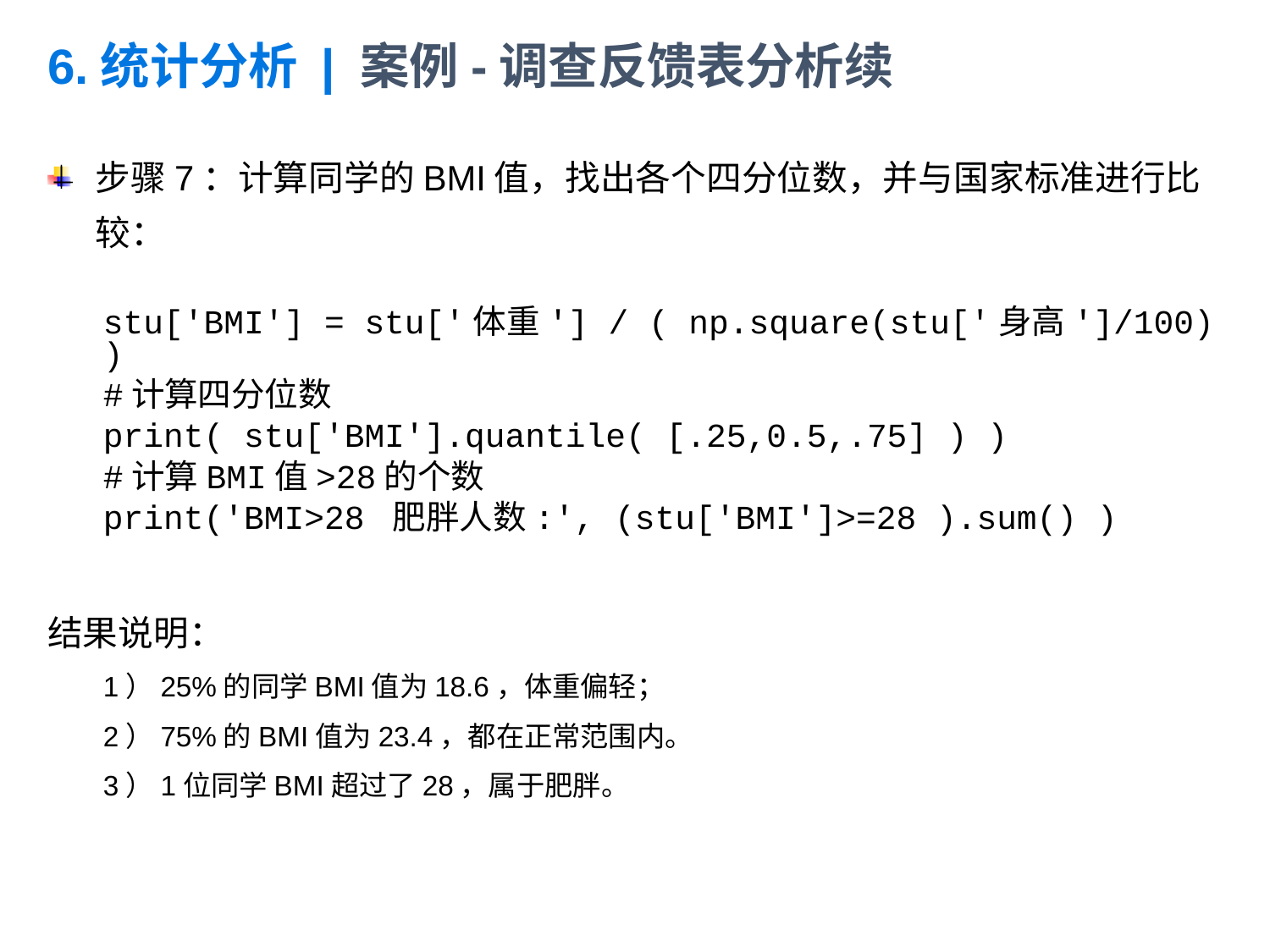

# 6.统计分析 | 案例-调查反馈表分析续
步骤7：计算同学的BMI值，找出各个四分位数，并与国家标准进行比较：

stu['BMI'] = stu['体重'] / ( np.square(stu['身高']/100) )
#计算四分位数
print( stu['BMI'].quantile( [.25,0.5,.75] ) )
#计算BMI值>28的个数
print('BMI>28 肥胖人数:', (stu['BMI']>=28 ).sum() )

结果说明：
1）25%的同学BMI值为18.6，体重偏轻；
2）75%的BMI值为23.4，都在正常范围内。
3）1位同学BMI超过了28，属于肥胖。